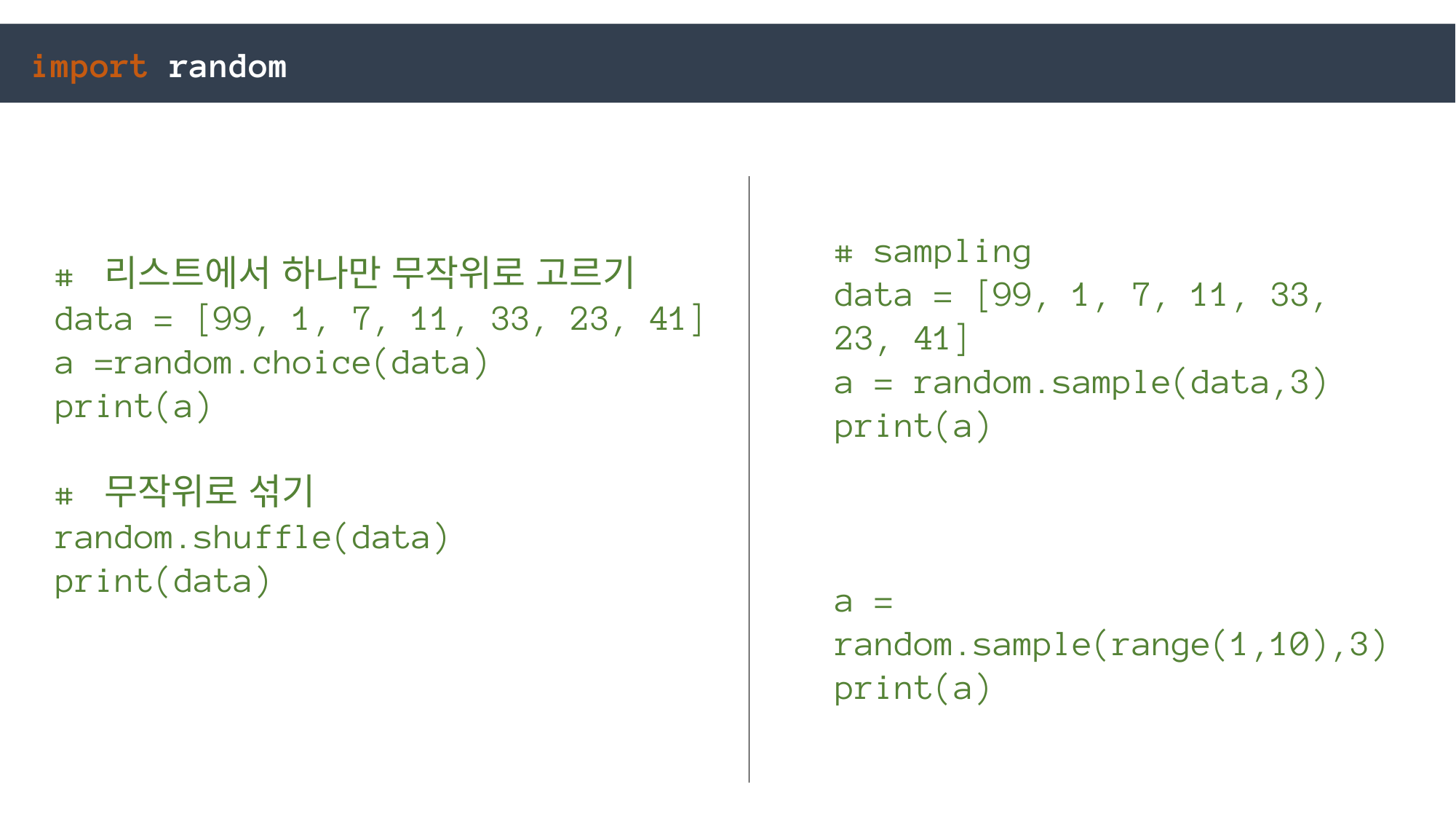

import random

# 리스트에서 하나만 무작위로 고르기
data = [99, 1, 7, 11, 33, 23, 41]
a =random.choice(data)
print(a)

# 무작위로 섞기
random.shuffle(data)
print(data)
# sampling
data = [99, 1, 7, 11, 33, 23, 41]
a = random.sample(data,3)
print(a)

a = random.sample(range(1,10),3)
print(a)